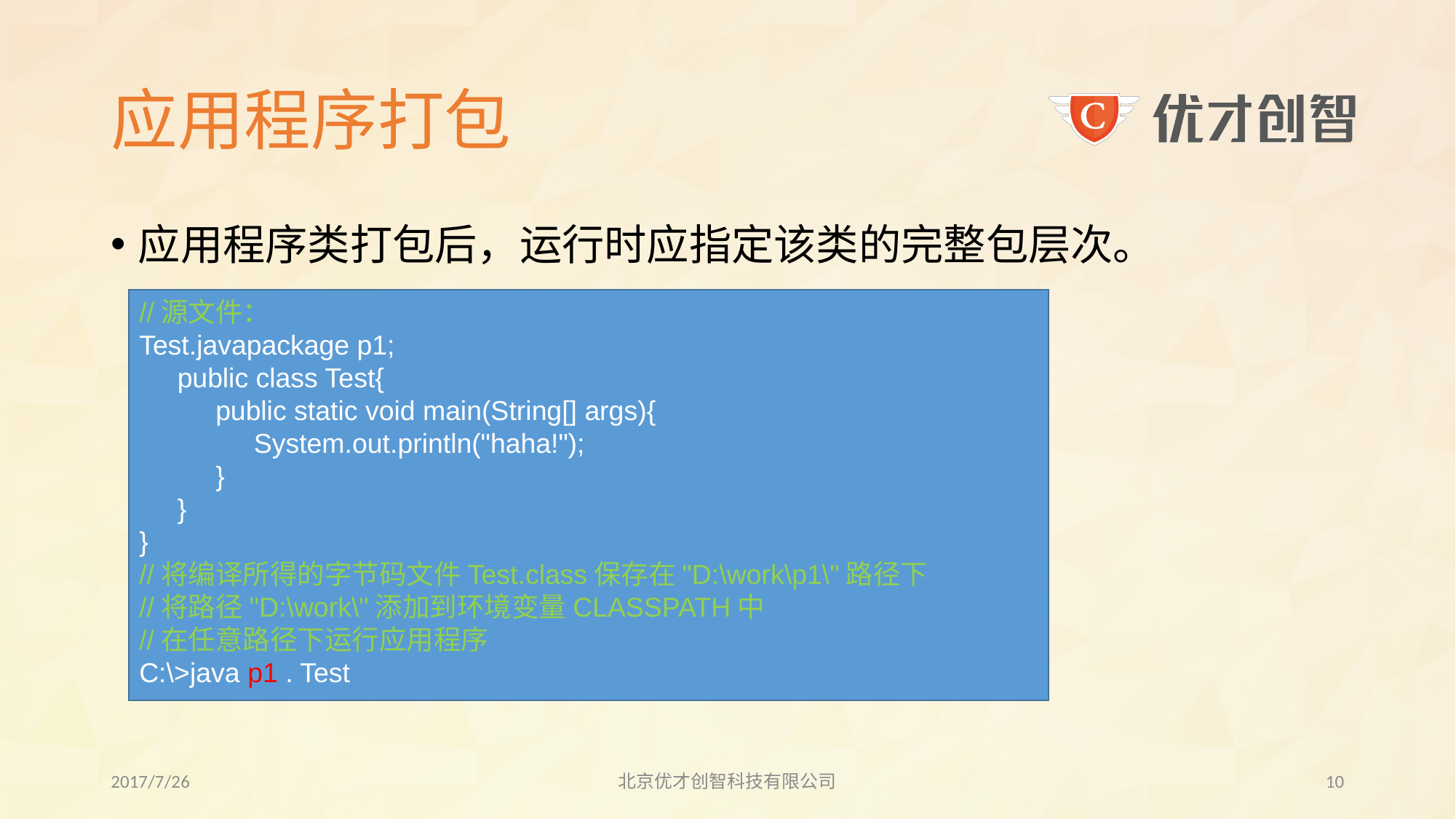

# 应用程序打包
应用程序类打包后，运行时应指定该类的完整包层次。
//源文件：
Test.javapackage p1;
     public class Test{
          public static void main(String[] args){
               System.out.println("haha!");
          }
     }
}
//将编译所得的字节码文件Test.class保存在"D:\work\p1\"路径下
//将路径"D:\work\"添加到环境变量CLASSPATH中
//在任意路径下运行应用程序
C:\>java p1 . Test
2017/7/26
北京优才创智科技有限公司
10